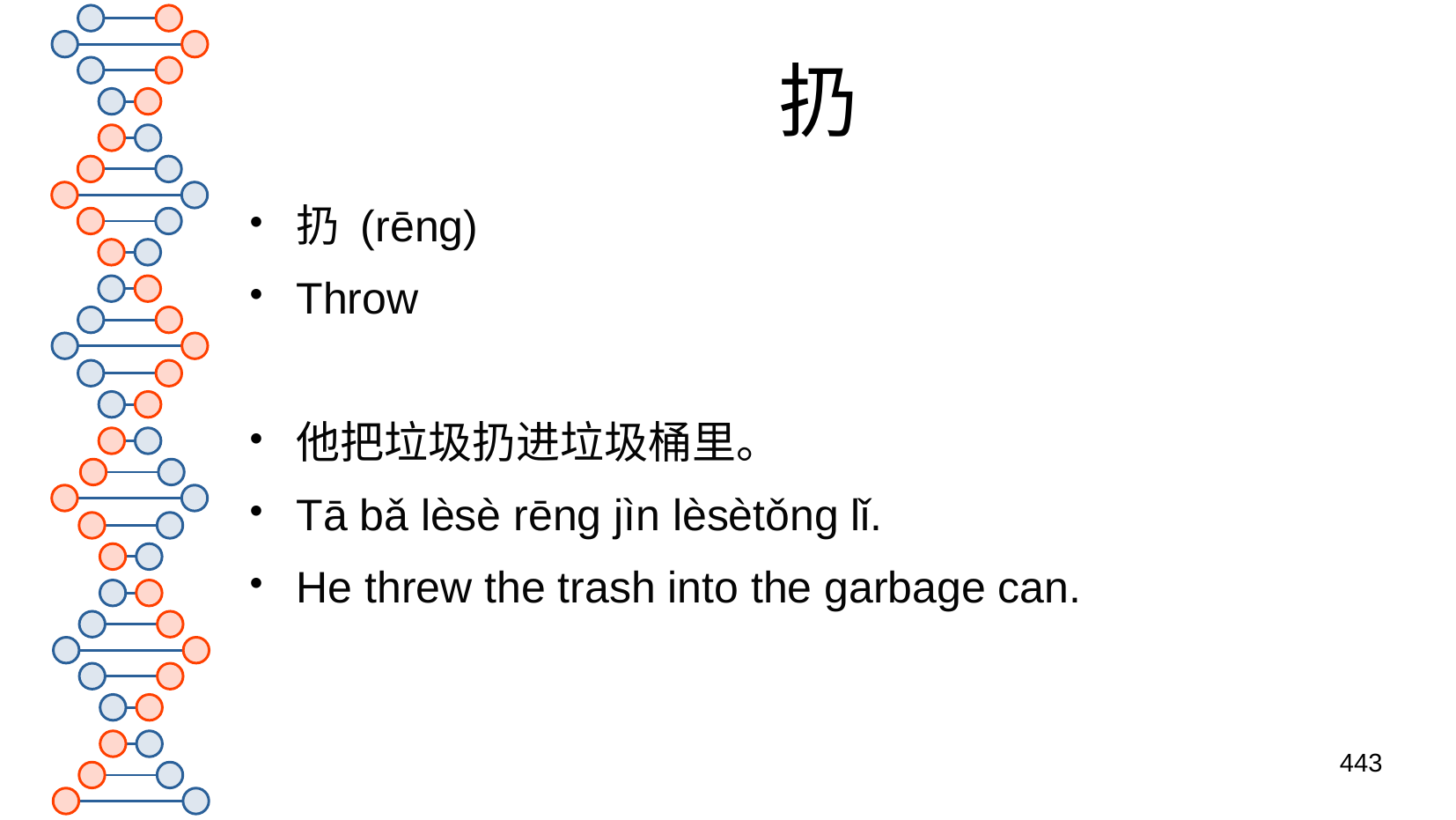

# 扔
扔 (rēng)
Throw

他把垃圾扔进垃圾桶里。
Tā bǎ lèsè rēng jìn lèsètǒng lǐ.
He threw the trash into the garbage can.

443